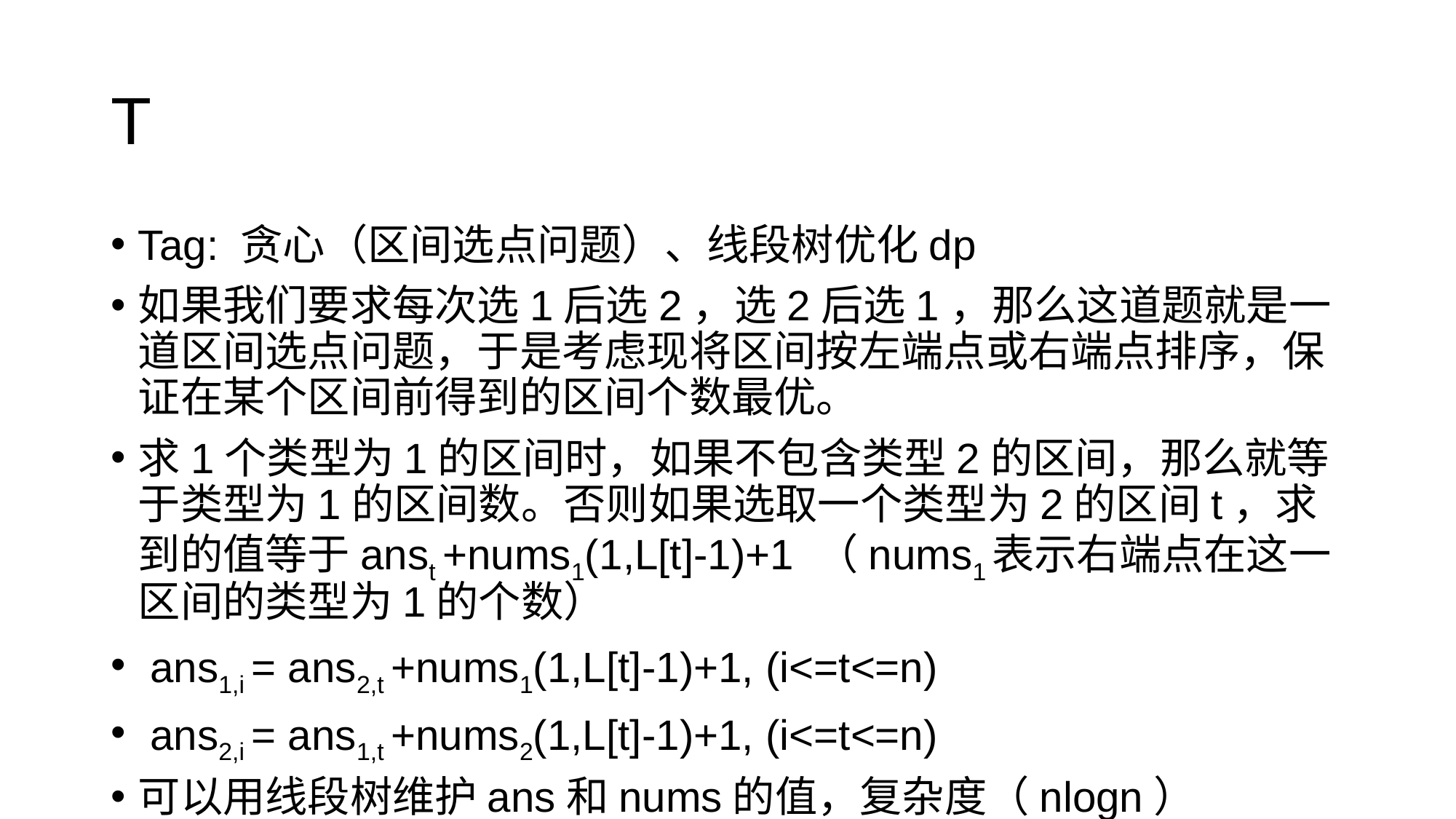

# T
Tag: 贪心（区间选点问题）、线段树优化dp
如果我们要求每次选1后选2，选2后选1，那么这道题就是一道区间选点问题，于是考虑现将区间按左端点或右端点排序，保证在某个区间前得到的区间个数最优。
求1个类型为1的区间时，如果不包含类型2的区间，那么就等于类型为1的区间数。否则如果选取一个类型为2的区间t，求到的值等于anst +nums1(1,L[t]-1)+1 （nums1表示右端点在这一区间的类型为1的个数）
 ans1,i = ans2,t +nums1(1,L[t]-1)+1, (i<=t<=n)
 ans2,i = ans1,t +nums2(1,L[t]-1)+1, (i<=t<=n)
可以用线段树维护ans和nums的值，复杂度（nlogn）